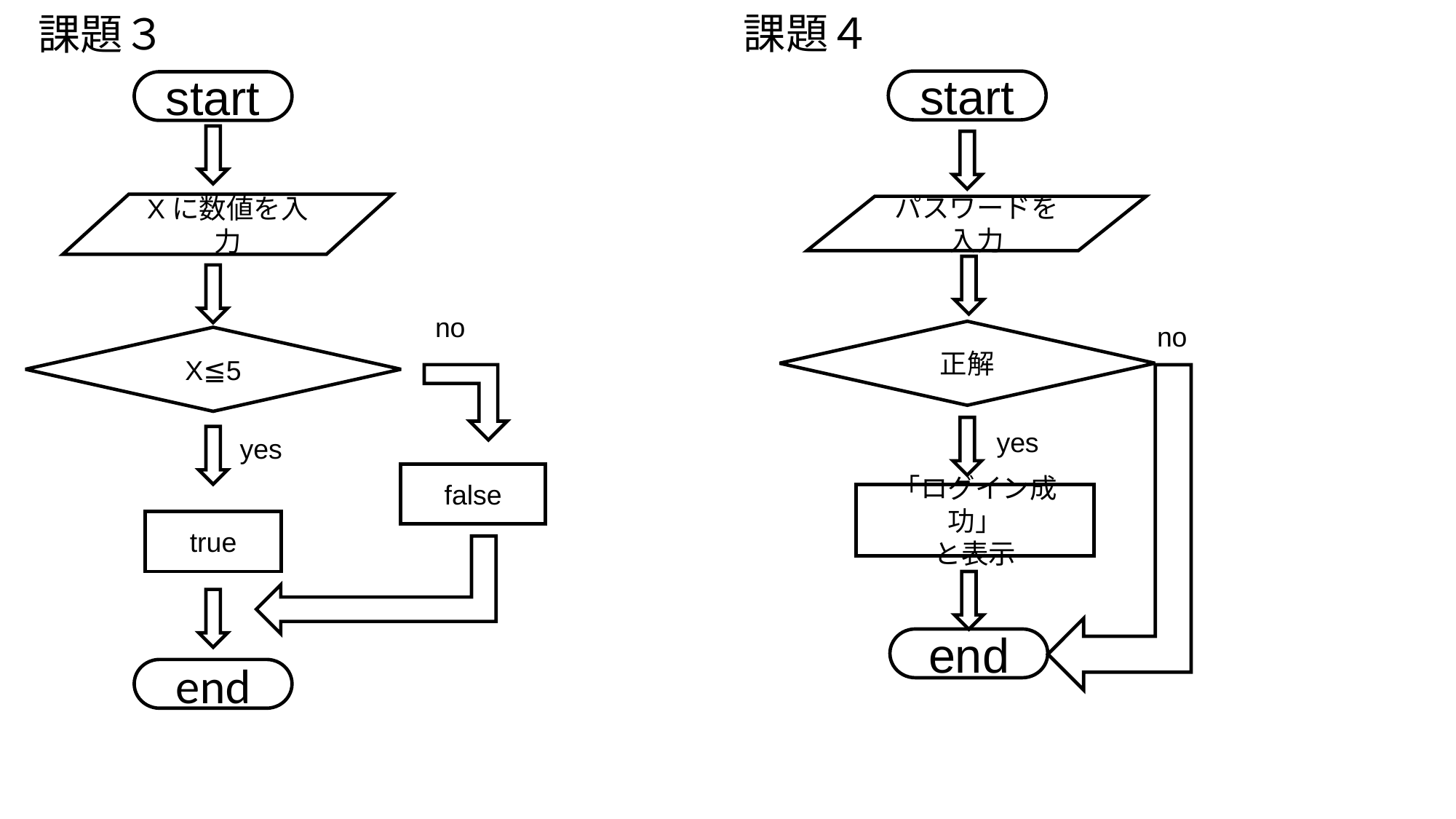

# 課題３
課題４
start
start

Xに数値を入力
パスワードを入力

no
no
正解
X≦5

yes

yes

false

「ログイン成功」
と表示
true

end
end